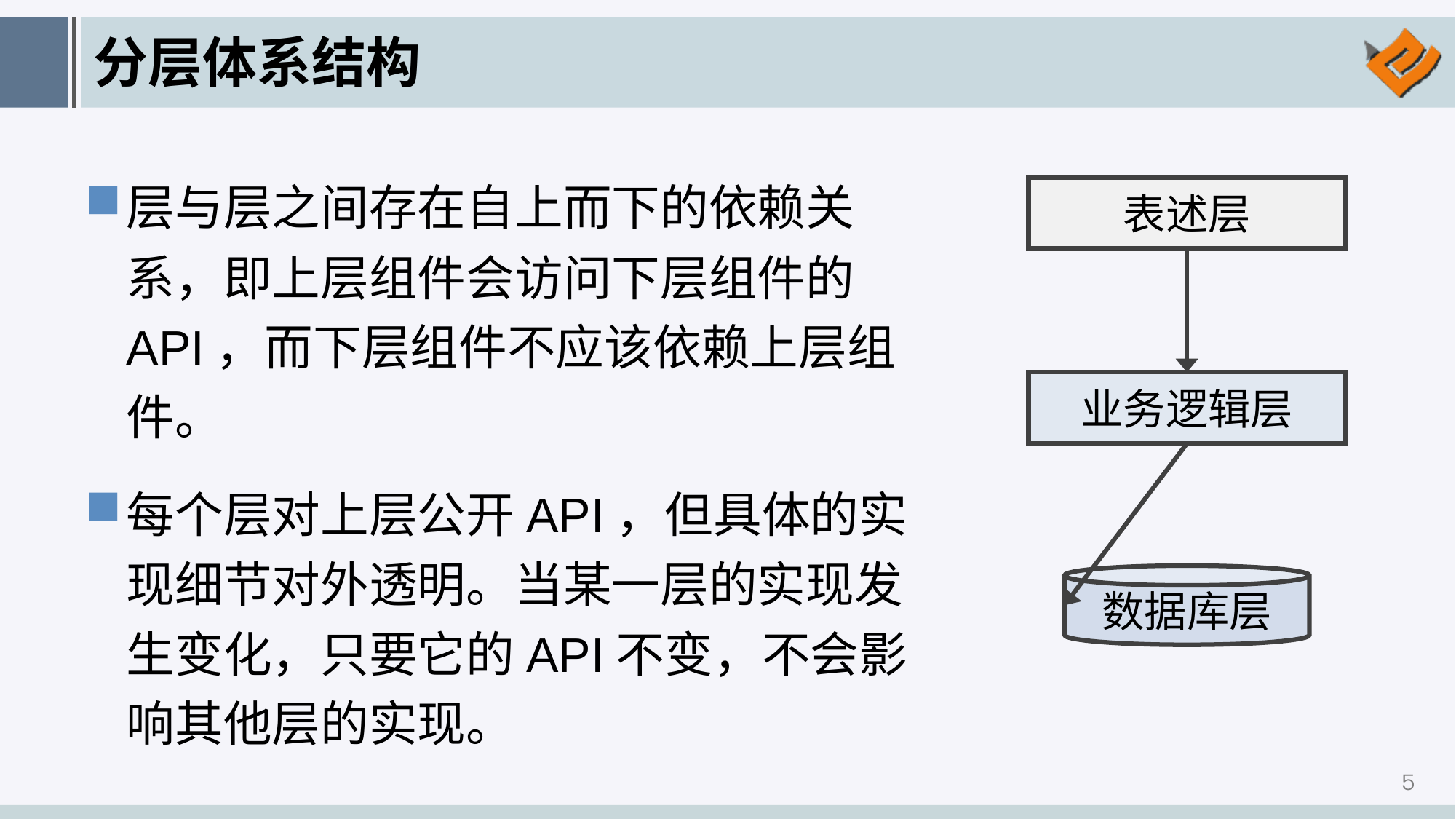

# 分层体系结构
层与层之间存在自上而下的依赖关系，即上层组件会访问下层组件的API，而下层组件不应该依赖上层组件。
每个层对上层公开API，但具体的实现细节对外透明。当某一层的实现发生变化，只要它的API不变，不会影响其他层的实现。
表述层
业务逻辑层
数据库层